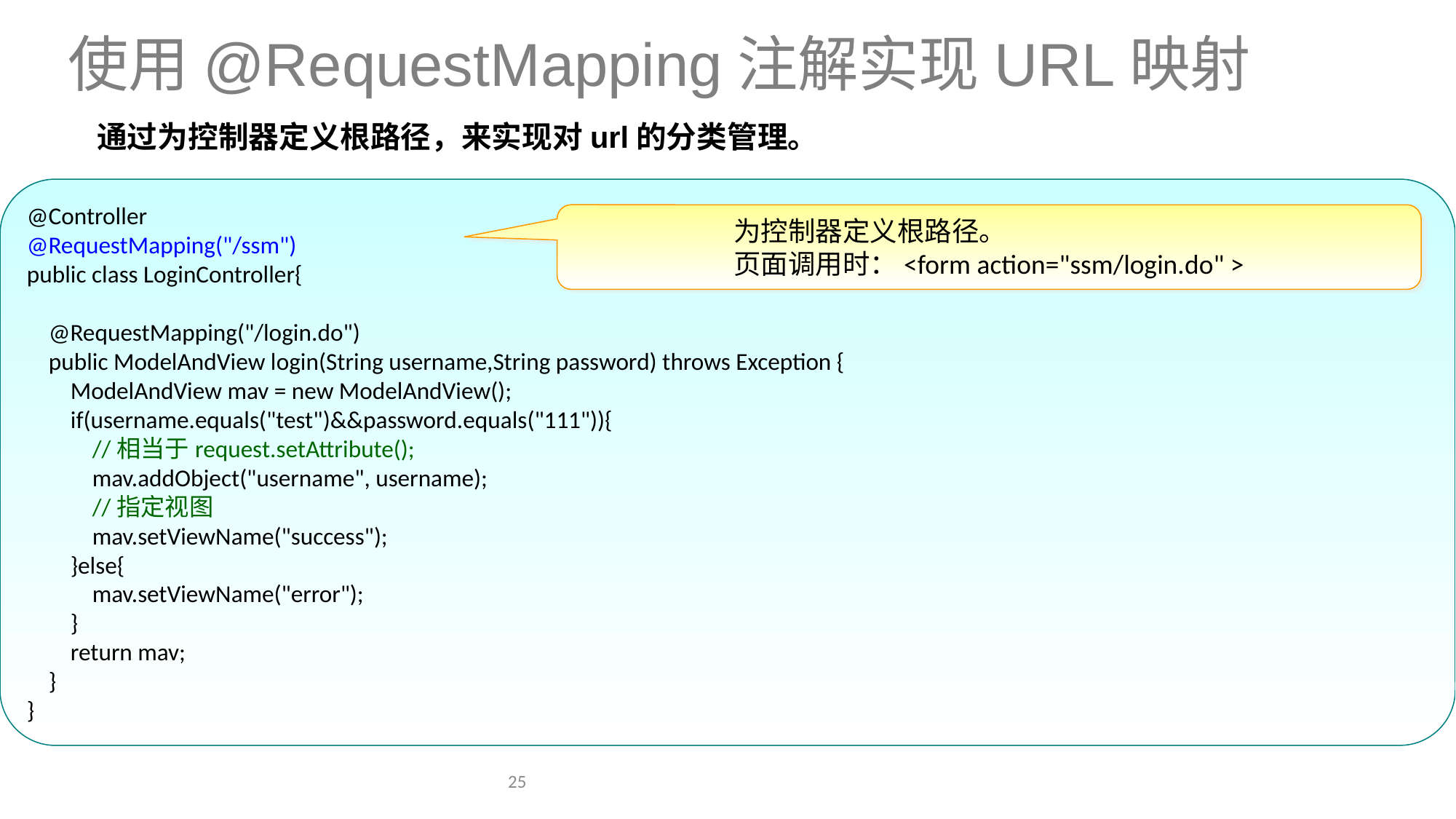

使用@RequestMapping注解实现URL映射
通过为控制器定义根路径，来实现对url的分类管理。
@Controller
@RequestMapping("/ssm")
public class LoginController{

    @RequestMapping("/login.do")
    public ModelAndView login(String username,String password) throws Exception {
        ModelAndView mav = new ModelAndView();
        if(username.equals("test")&&password.equals("111")){
            //相当于request.setAttribute();
            mav.addObject("username", username);
            //指定视图
            mav.setViewName("success");
        }else{
            mav.setViewName("error");
        }
        return mav;
    }
}
为控制器定义根路径。
页面调用时：<form action="ssm/login.do" >
25